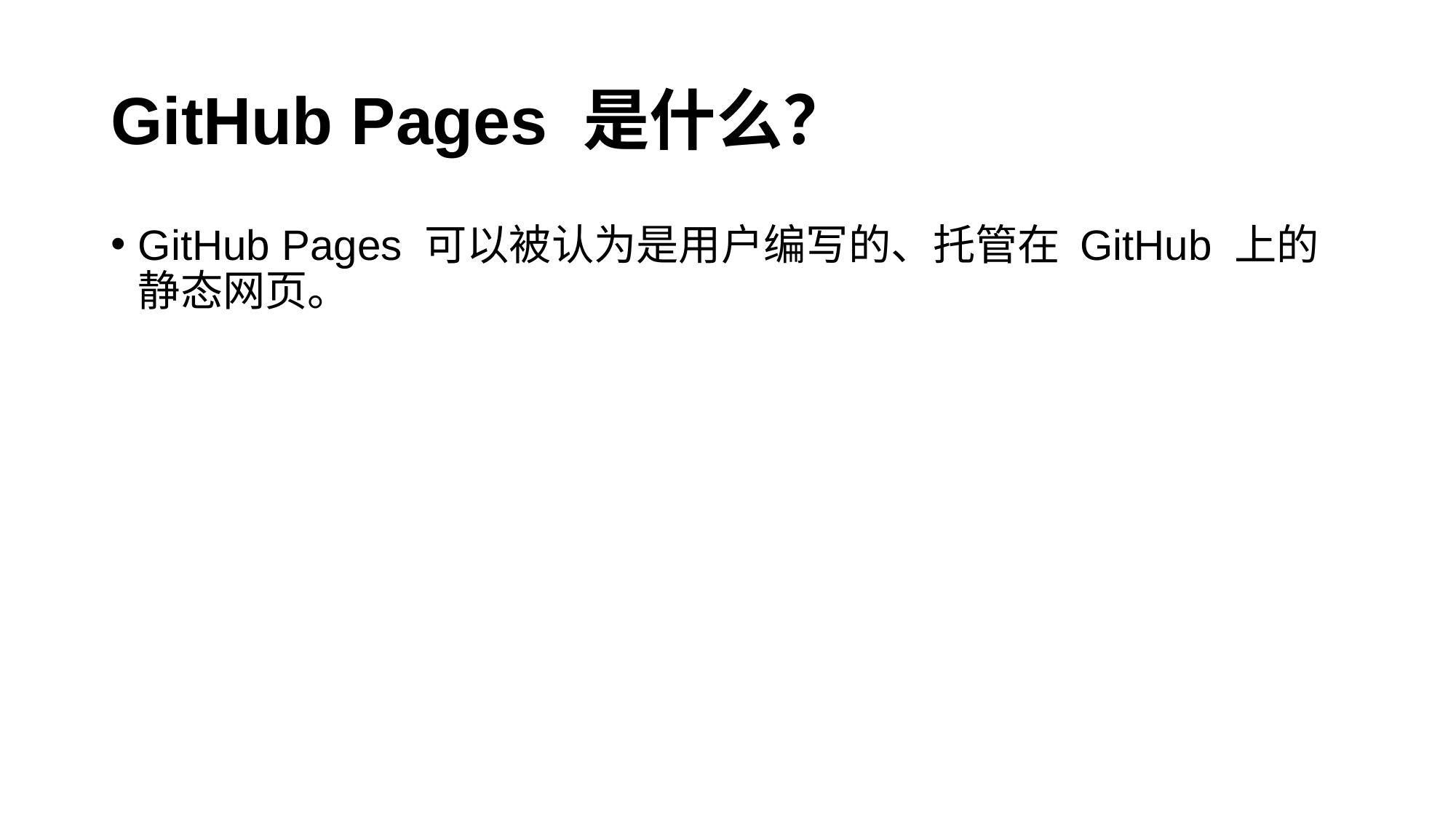

# GitHub Pages 是什么？
GitHub Pages 可以被认为是用户编写的、托管在 GitHub 上的静态网页。